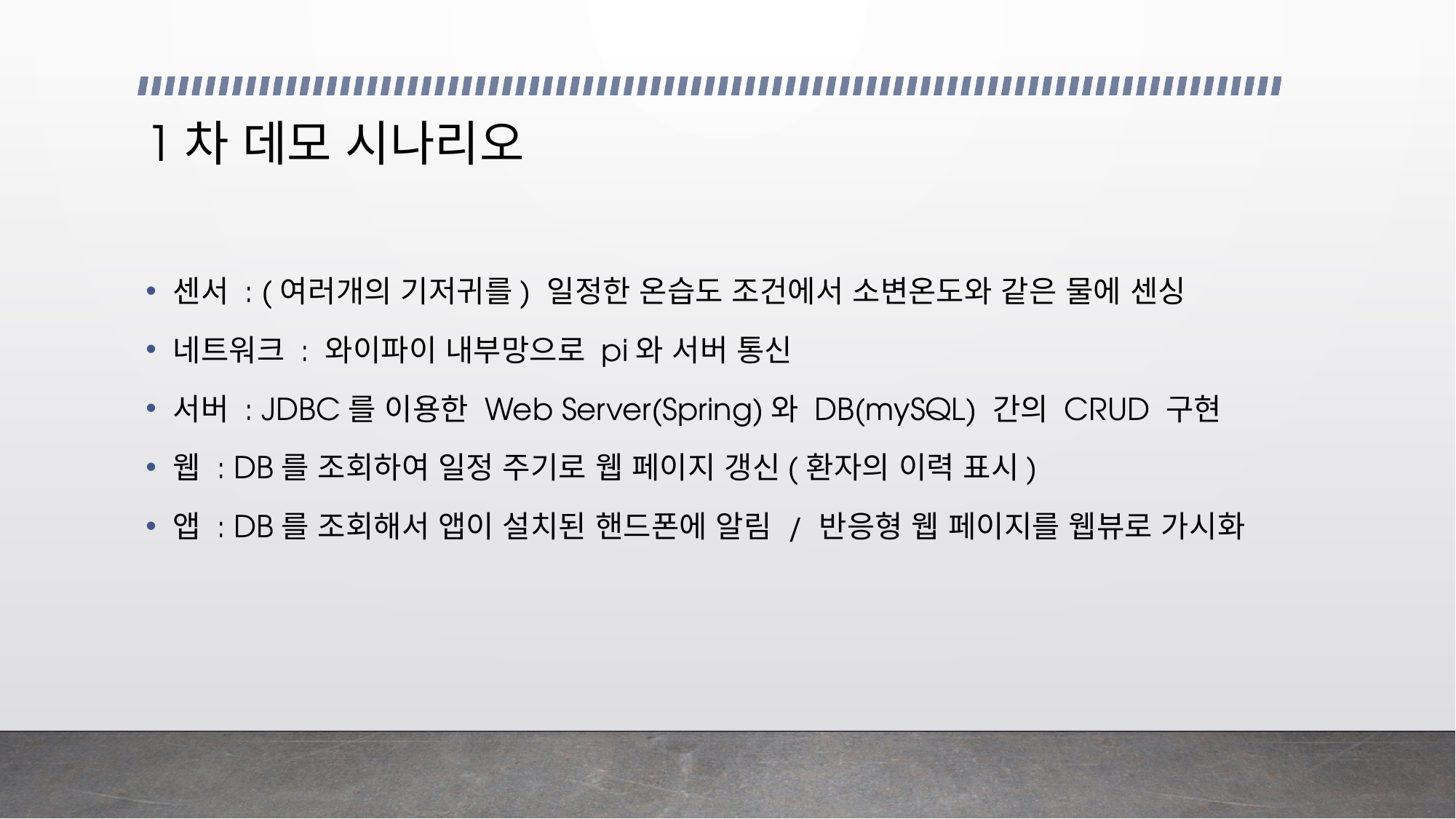

# 1차 데모 시나리오
센서 : (여러개의 기저귀를) 일정한 온습도 조건에서 소변온도와 같은 물에 센싱
네트워크 : 와이파이 내부망으로 pi와 서버 통신
서버 : JDBC를 이용한 Web Server(Spring)와 DB(mySQL) 간의 CRUD 구현
웹 : DB를 조회하여 일정 주기로 웹 페이지 갱신(환자의 이력 표시)
앱 : DB를 조회해서 앱이 설치된 핸드폰에 알림 / 반응형 웹 페이지를 웹뷰로 가시화